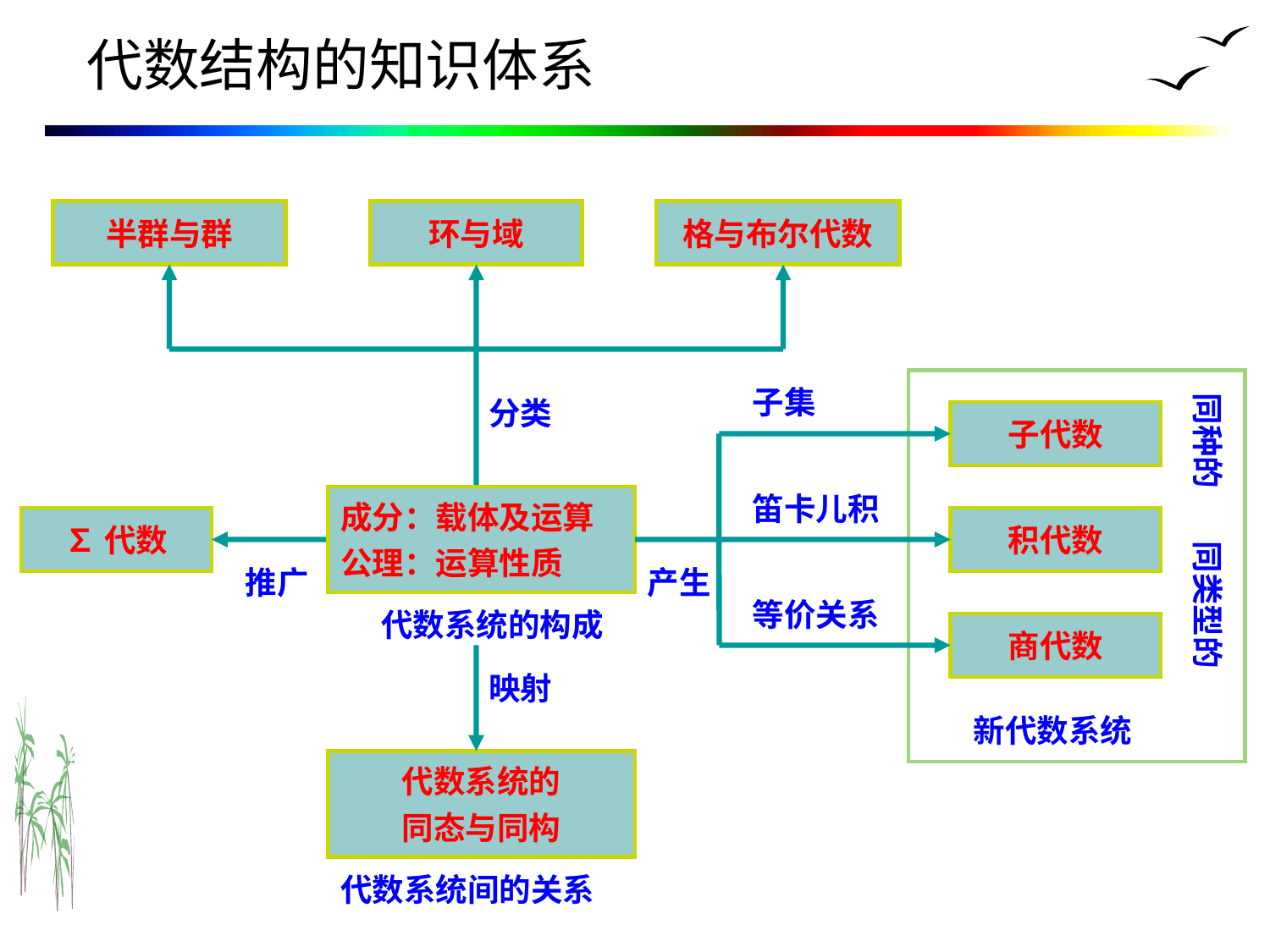

# 代数结构的知识体系
半群与群
环与域
格与布尔代数

分类

子集

同种的
子代数

笛卡儿积
积代数
同类型的

等价关系
商代数

新代数系统

产生
成分：载体及运算
公理：运算性质
代数系统的构成
∑代数

推广

映射
代数系统的
同态与同构
代数系统间的关系